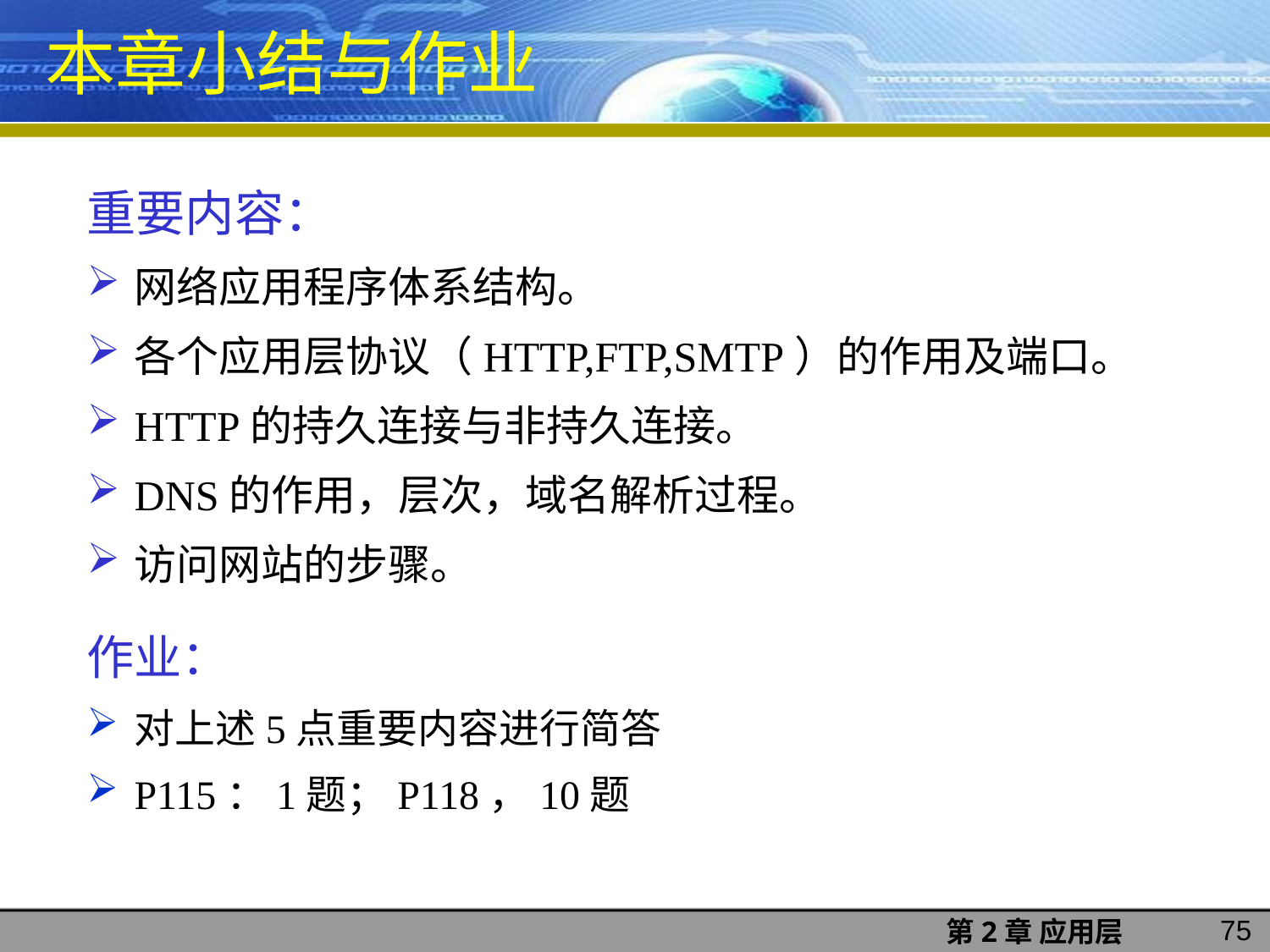

本章小结与作业
重要内容：
网络应用程序体系结构。
各个应用层协议（HTTP,FTP,SMTP）的作用及端口。
HTTP的持久连接与非持久连接。
DNS的作用，层次，域名解析过程。
访问网站的步骤。

作业：
对上述5点重要内容进行简答
P115：1题；P118，10题

75